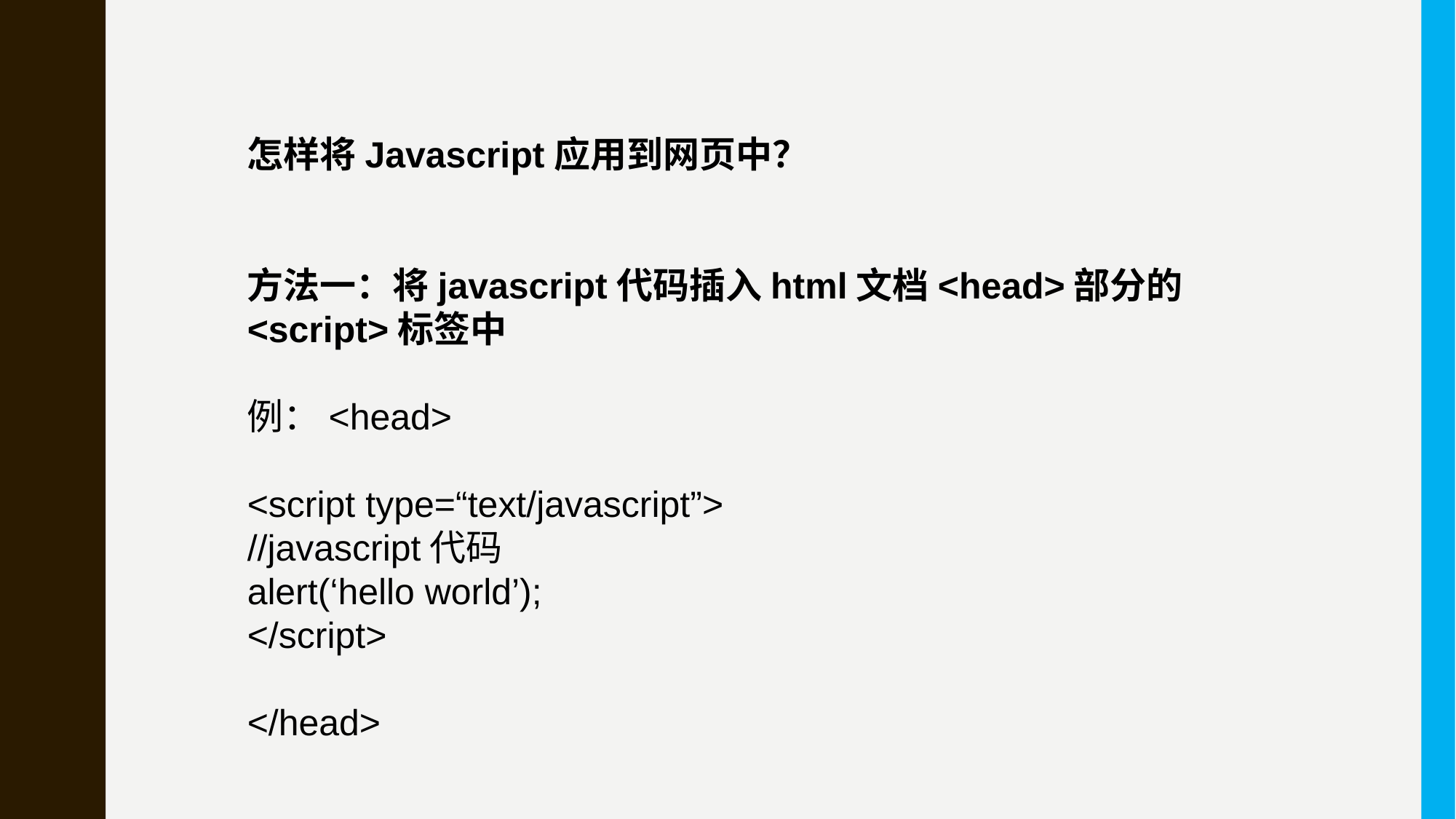

怎样将Javascript应用到网页中？

方法一：将javascript代码插入html文档<head>部分的<script>标签中

例：<head>

<script type=“text/javascript”>
//javascript代码
alert(‘hello world’);
</script>

</head>